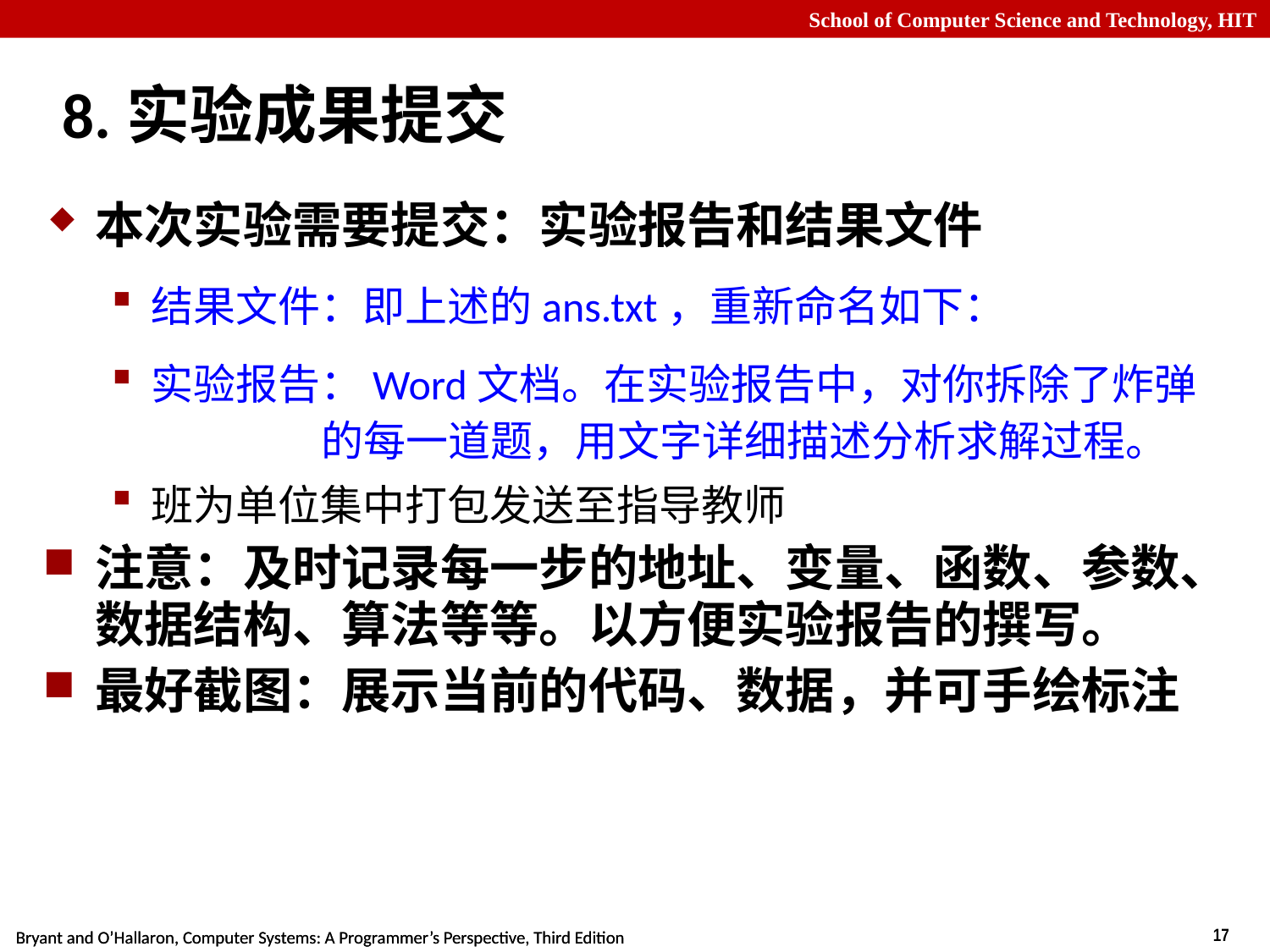

-17-
# 8.实验成果提交
本次实验需要提交：实验报告和结果文件
结果文件：即上述的ans.txt，重新命名如下：
实验报告：Word文档。在实验报告中，对你拆除了炸弹
                     的每一道题，用文字详细描述分析求解过程。
班为单位集中打包发送至指导教师
注意：及时记录每一步的地址、变量、函数、参数、数据结构、算法等等。以方便实验报告的撰写。
最好截图：展示当前的代码、数据，并可手绘标注